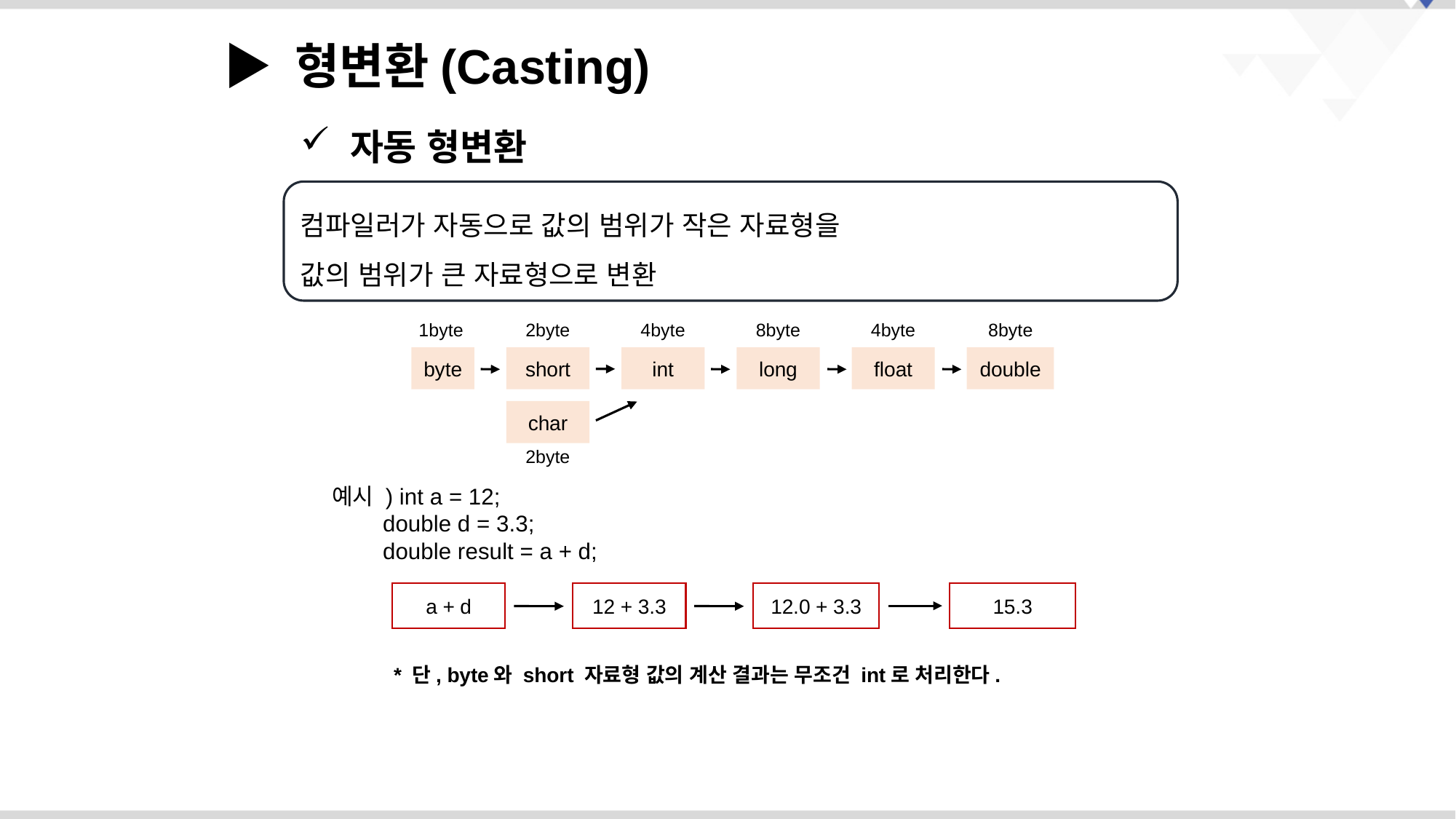

▶ 형변환(Casting)
 자동 형변환
컴파일러가 자동으로 값의 범위가 작은 자료형을
값의 범위가 큰 자료형으로 변환
1byte
2byte
4byte
8byte
4byte
8byte
byte
short
int
long
float
double
char
2byte
예시 ) int a = 12;
        double d = 3.3;
        double result = a + d;
a + d
12 + 3.3
12.0 + 3.3
15.3
* 단, byte와 short 자료형 값의 계산 결과는 무조건 int로 처리한다.